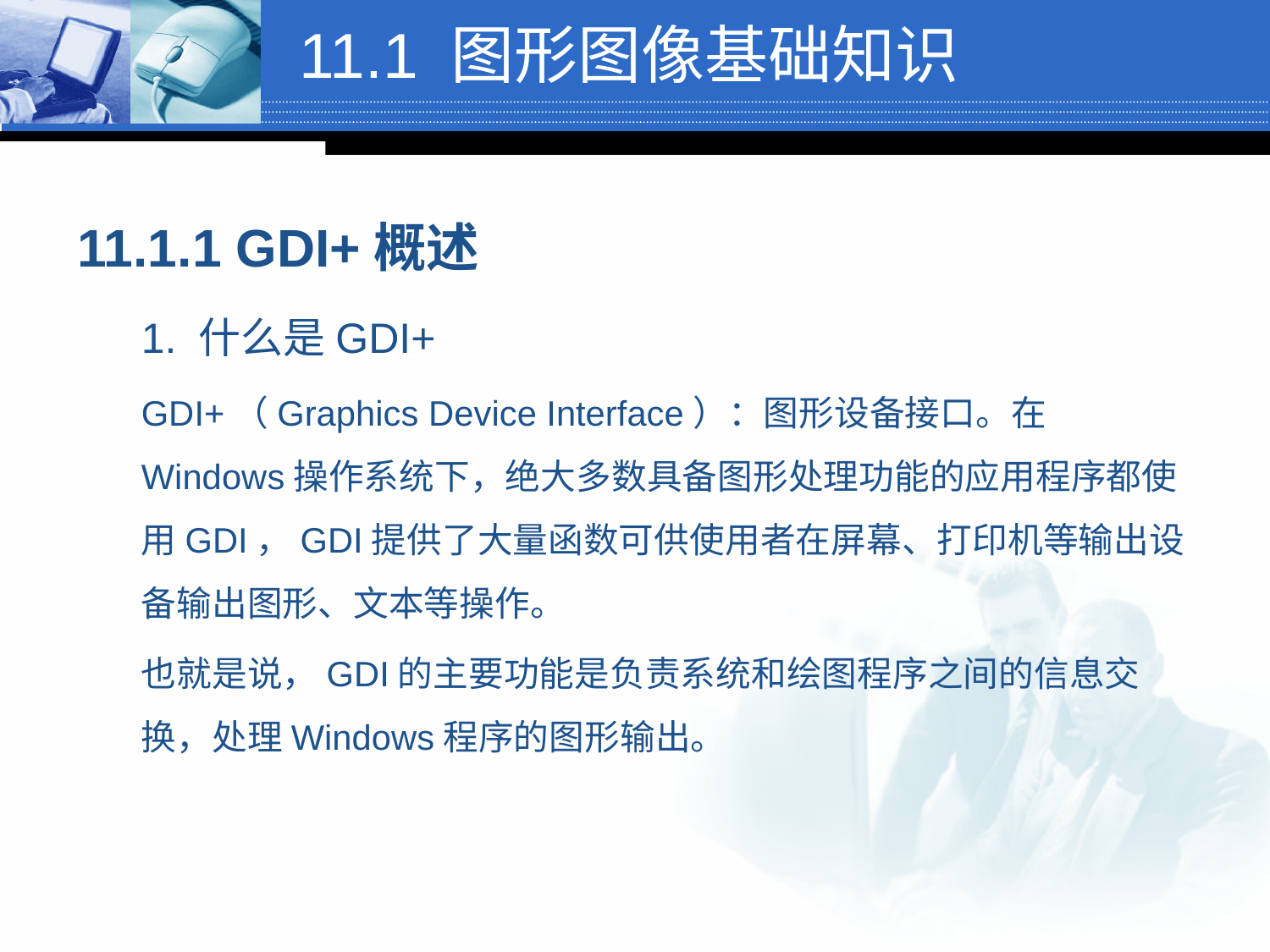

# 11.1 图形图像基础知识
11.1.1 GDI+概述
1. 什么是GDI+
GDI+（Graphics Device Interface）：图形设备接口。在Windows操作系统下，绝大多数具备图形处理功能的应用程序都使用GDI，GDI提供了大量函数可供使用者在屏幕、打印机等输出设备输出图形、文本等操作。
也就是说，GDI的主要功能是负责系统和绘图程序之间的信息交换，处理Windows程序的图形输出。